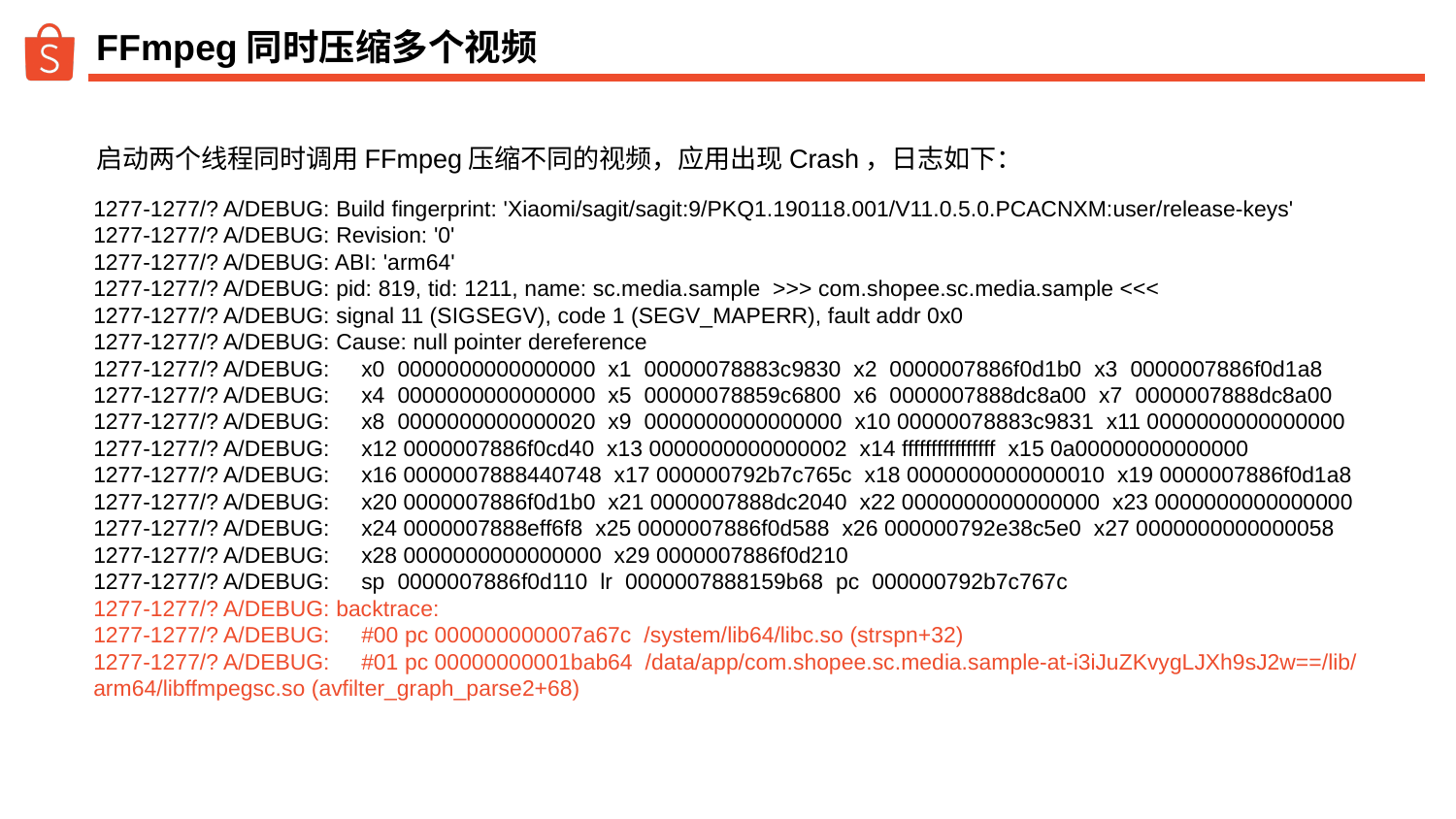

# FFmpeg同时压缩多个视频
启动两个线程同时调用FFmpeg压缩不同的视频，应用出现Crash，日志如下：
1277-1277/? A/DEBUG: Build fingerprint: 'Xiaomi/sagit/sagit:9/PKQ1.190118.001/V11.0.5.0.PCACNXM:user/release-keys'
1277-1277/? A/DEBUG: Revision: '0'
1277-1277/? A/DEBUG: ABI: 'arm64'
1277-1277/? A/DEBUG: pid: 819, tid: 1211, name: sc.media.sample  >>> com.shopee.sc.media.sample <<<
1277-1277/? A/DEBUG: signal 11 (SIGSEGV), code 1 (SEGV_MAPERR), fault addr 0x0
1277-1277/? A/DEBUG: Cause: null pointer dereference
1277-1277/? A/DEBUG:     x0  0000000000000000  x1  00000078883c9830  x2  0000007886f0d1b0  x3  0000007886f0d1a8
1277-1277/? A/DEBUG:     x4  0000000000000000  x5  00000078859c6800  x6  0000007888dc8a00  x7  0000007888dc8a00
1277-1277/? A/DEBUG:     x8  0000000000000020  x9  0000000000000000  x10 00000078883c9831  x11 0000000000000000
1277-1277/? A/DEBUG:     x12 0000007886f0cd40  x13 0000000000000002  x14 ffffffffffffffff  x15 0a00000000000000
1277-1277/? A/DEBUG:     x16 0000007888440748  x17 000000792b7c765c  x18 0000000000000010  x19 0000007886f0d1a8
1277-1277/? A/DEBUG:     x20 0000007886f0d1b0  x21 0000007888dc2040  x22 0000000000000000  x23 0000000000000000
1277-1277/? A/DEBUG:     x24 0000007888eff6f8  x25 0000007886f0d588  x26 000000792e38c5e0  x27 0000000000000058
1277-1277/? A/DEBUG:     x28 0000000000000000  x29 0000007886f0d210
1277-1277/? A/DEBUG:     sp  0000007886f0d110  lr  0000007888159b68  pc  000000792b7c767c
1277-1277/? A/DEBUG: backtrace:
1277-1277/? A/DEBUG:     #00 pc 000000000007a67c  /system/lib64/libc.so (strspn+32)
1277-1277/? A/DEBUG:     #01 pc 00000000001bab64  /data/app/com.shopee.sc.media.sample-at-i3iJuZKvygLJXh9sJ2w==/lib/arm64/libffmpegsc.so (avfilter_graph_parse2+68)